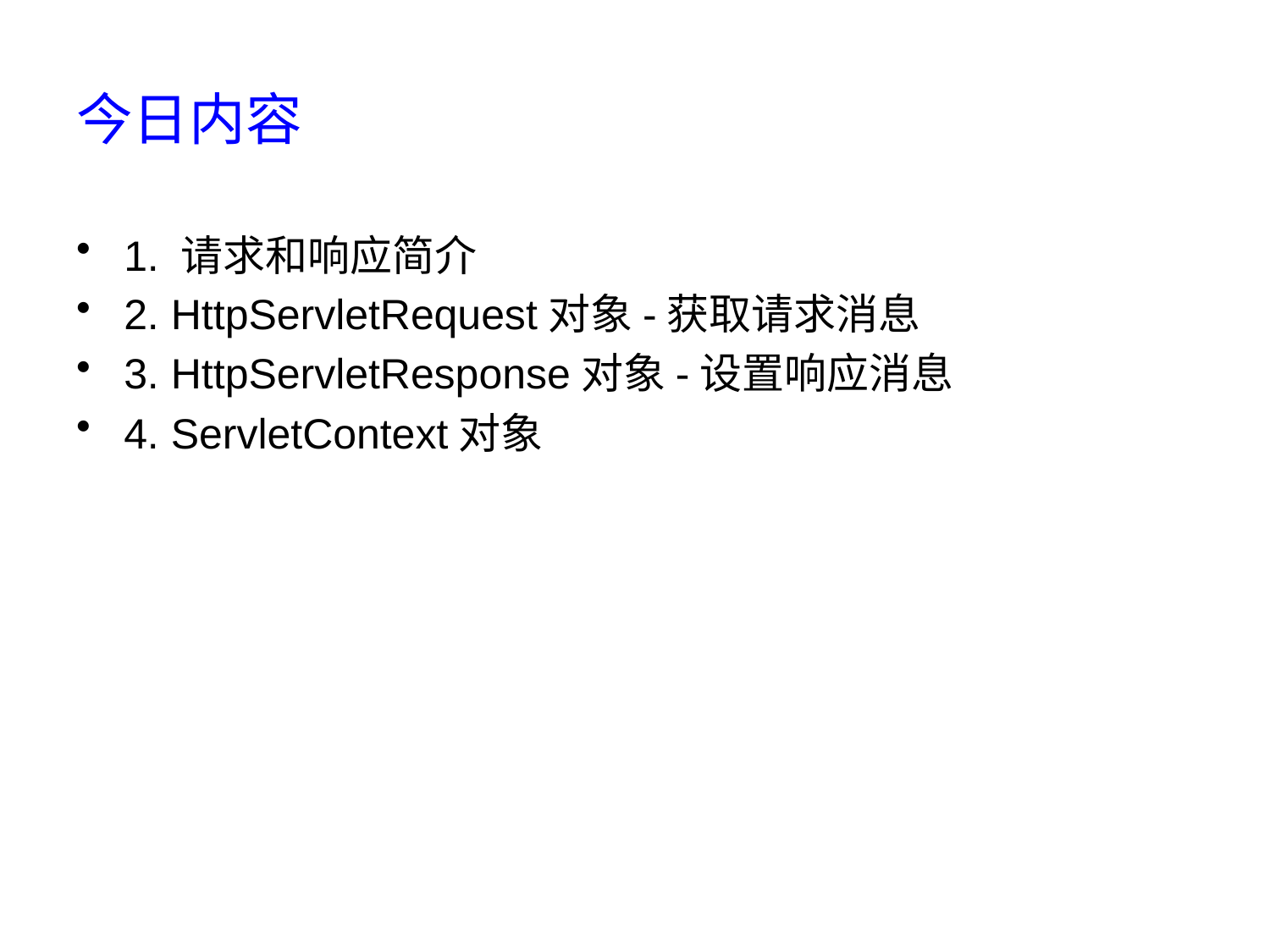

# 今日内容
1. 请求和响应简介
2. HttpServletRequest对象-获取请求消息
3. HttpServletResponse对象-设置响应消息
4. ServletContext对象